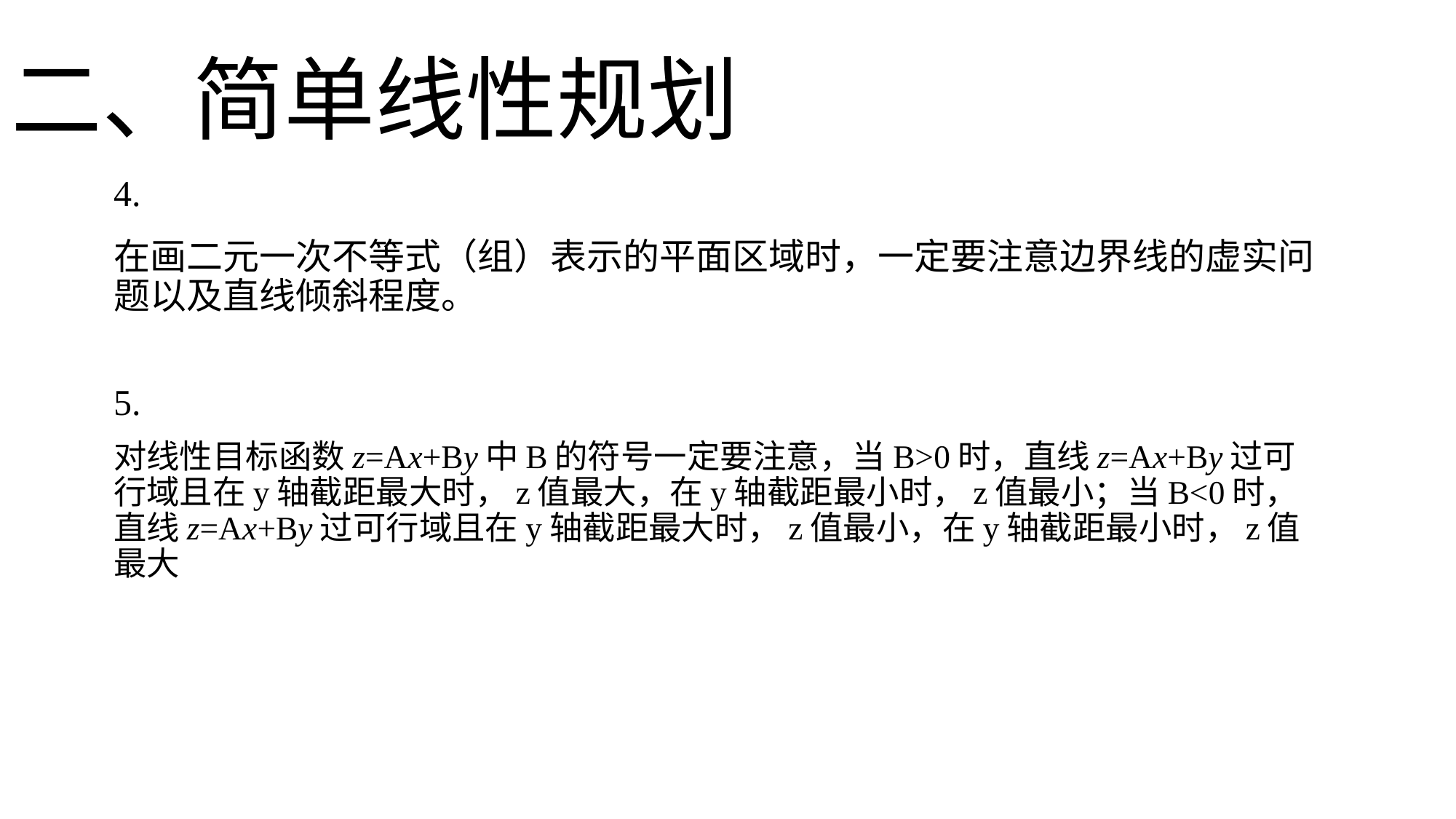

二、简单线性规划
4.
在画二元一次不等式（组）表示的平面区域时，一定要注意边界线的虚实问题以及直线倾斜程度。
5.
对线性目标函数z=Ax+By中B的符号一定要注意，当B>0时，直线z=Ax+By过可行域且在y轴截距最大时，z值最大，在y轴截距最小时，z值最小；当B<0时，直线z=Ax+By过可行域且在y轴截距最大时，z值最小，在y轴截距最小时，z值最大